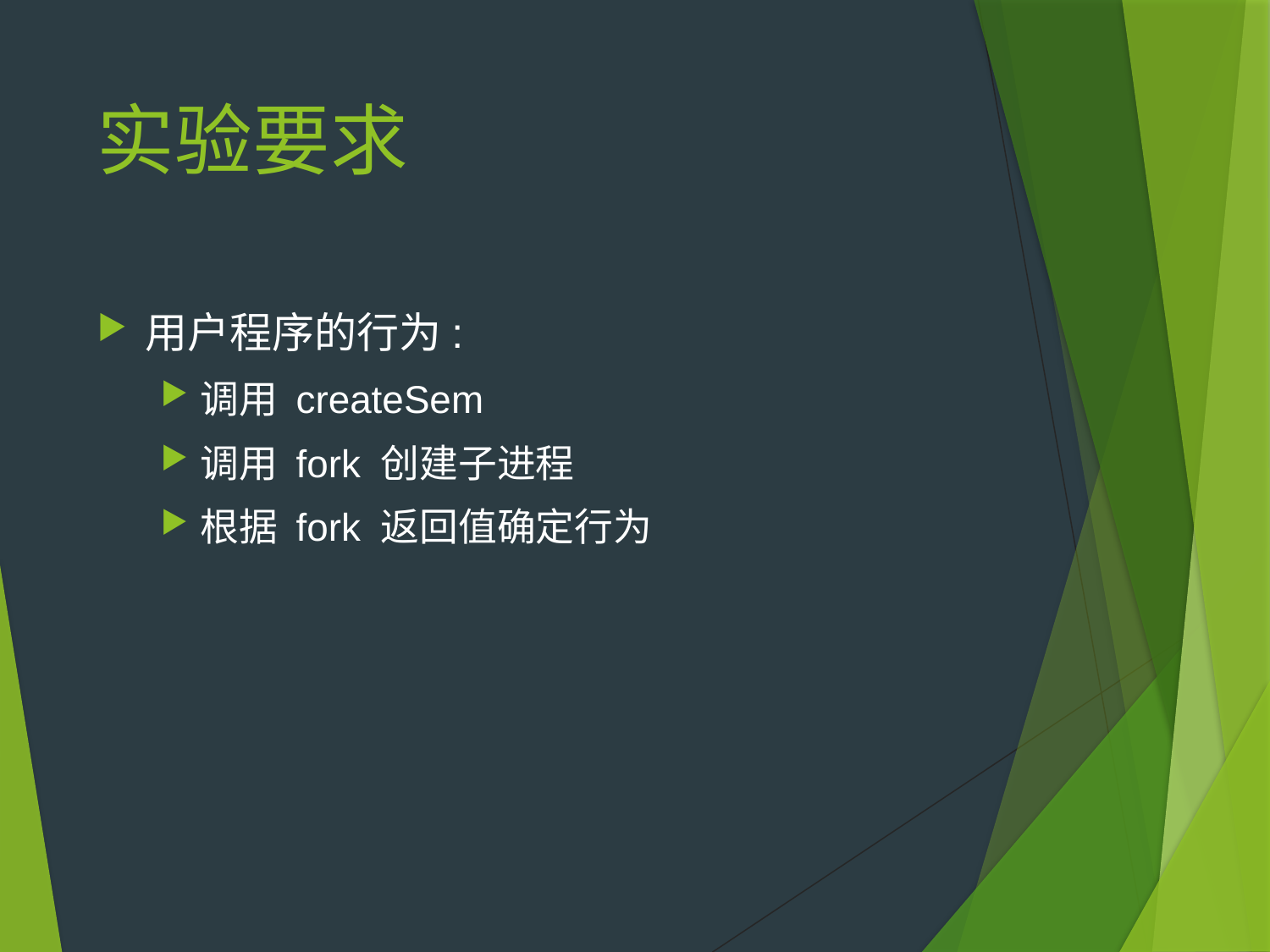

# 实验要求
用户程序的行为:
调用 createSem
调用 fork 创建子进程
根据 fork 返回值确定行为